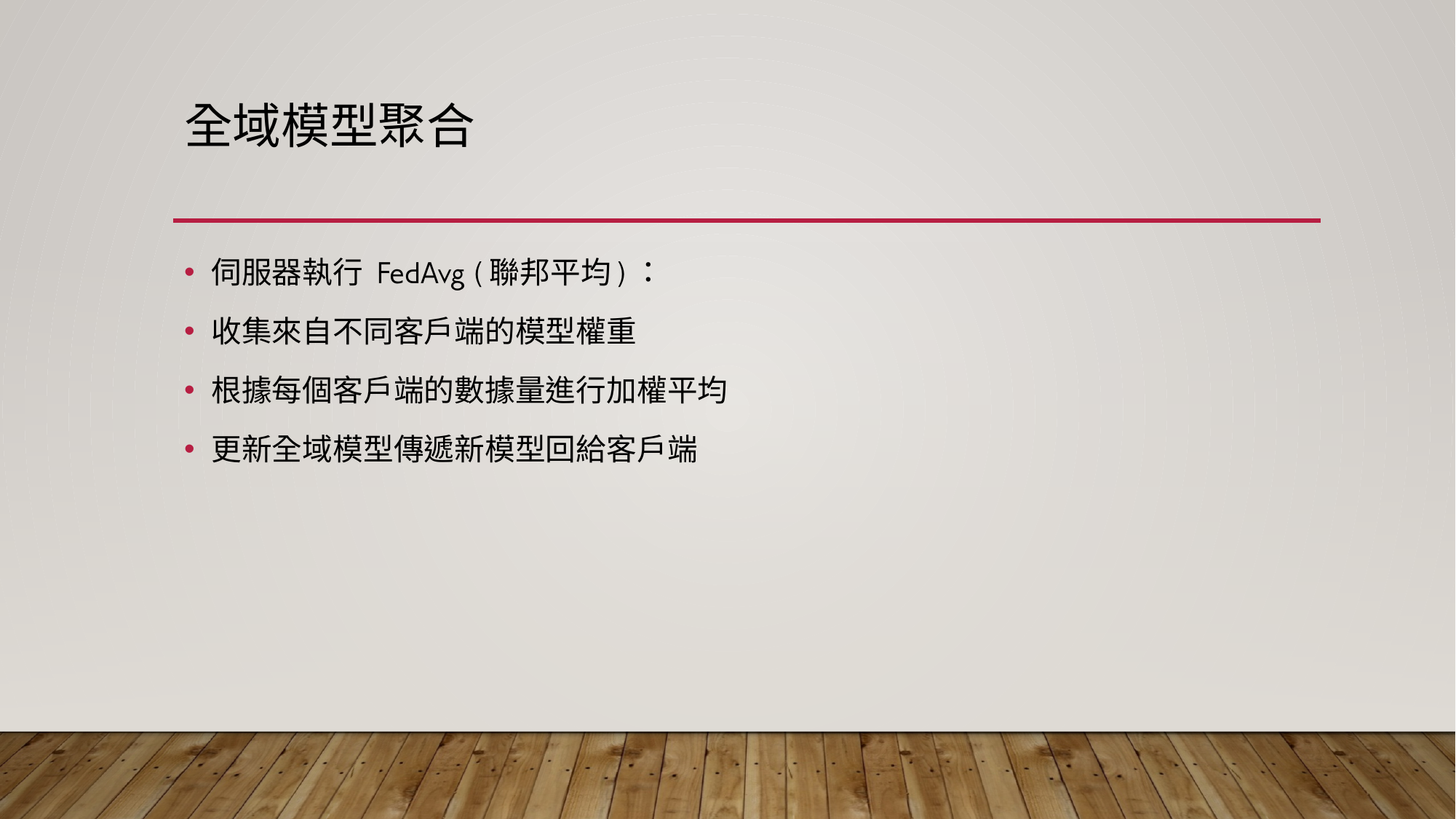

# 全域模型聚合
伺服器執行 FedAvg (聯邦平均)：
收集來自不同客戶端的模型權重
根據每個客戶端的數據量進行加權平均
更新全域模型傳遞新模型回給客戶端